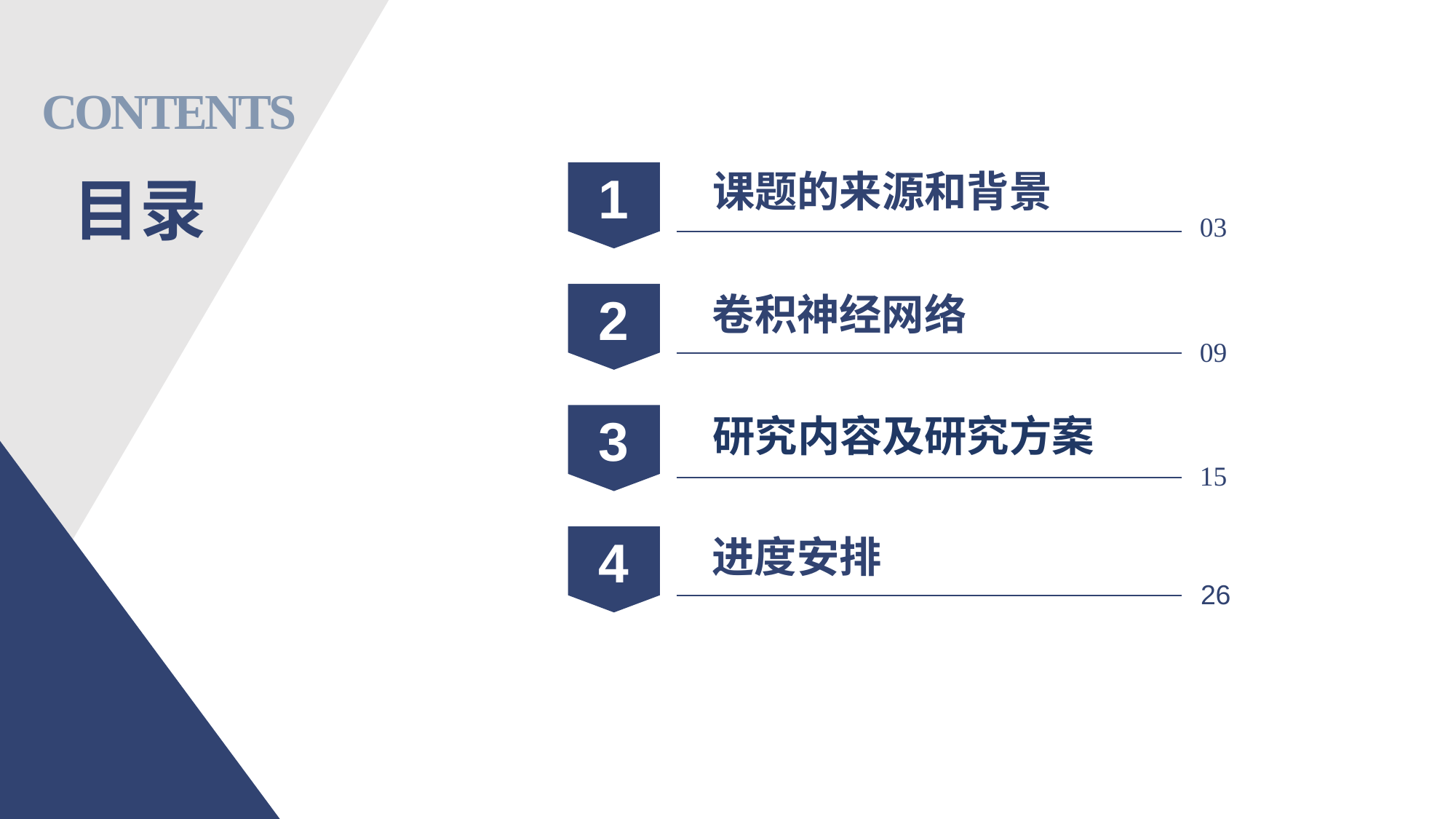

CONTENTS
课题的来源和背景
目录
1
03
卷积神经网络
2
09
研究内容及研究方案
3

15
进度安排
4
26